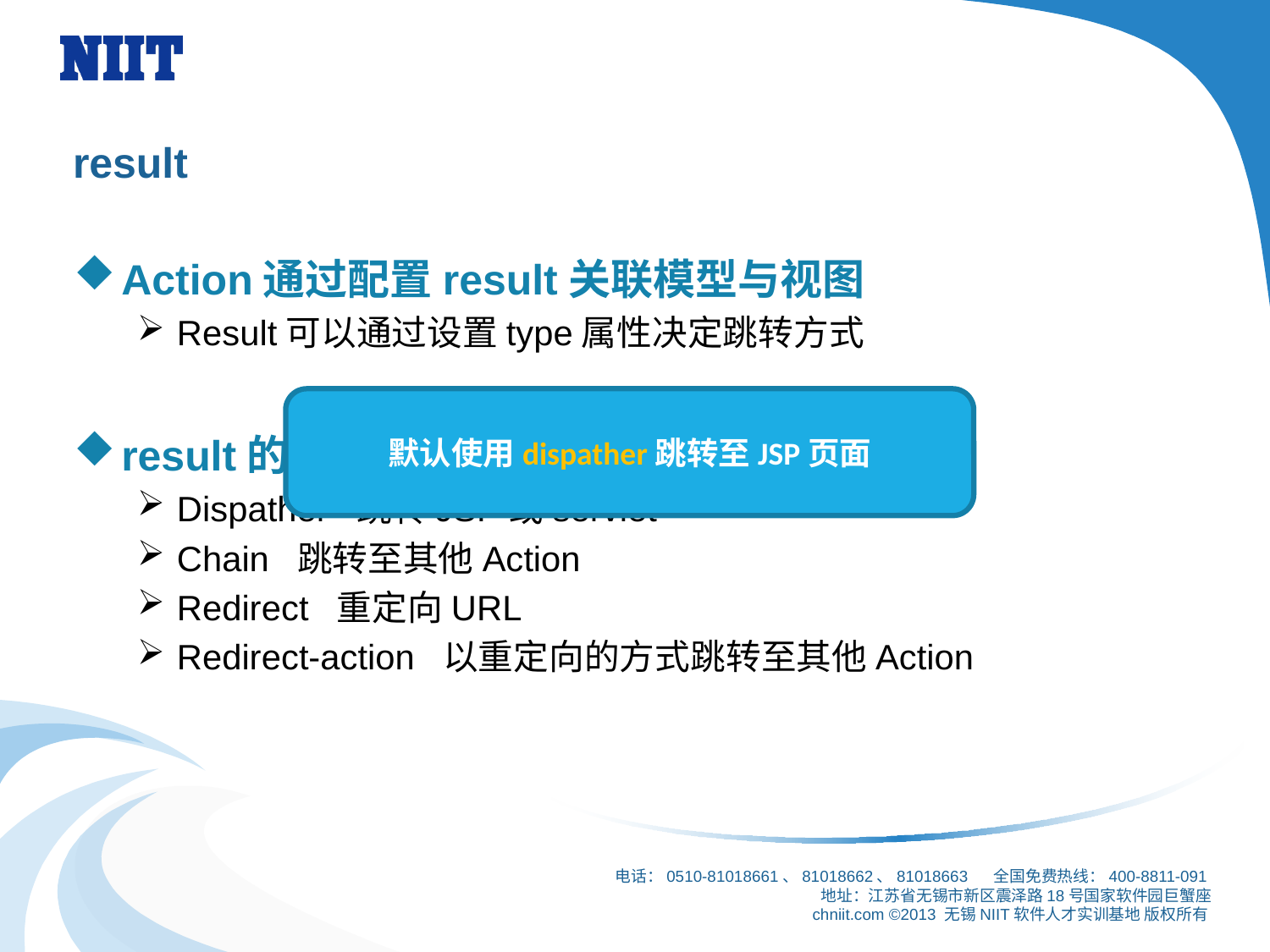

# result
Action通过配置result关联模型与视图
Result可以通过设置type属性决定跳转方式

result的类型
Dispather  跳转JSP或servlet
Chain  跳转至其他Action
Redirect  重定向URL
Redirect-action  以重定向的方式跳转至其他Action
默认使用dispather跳转至JSP页面